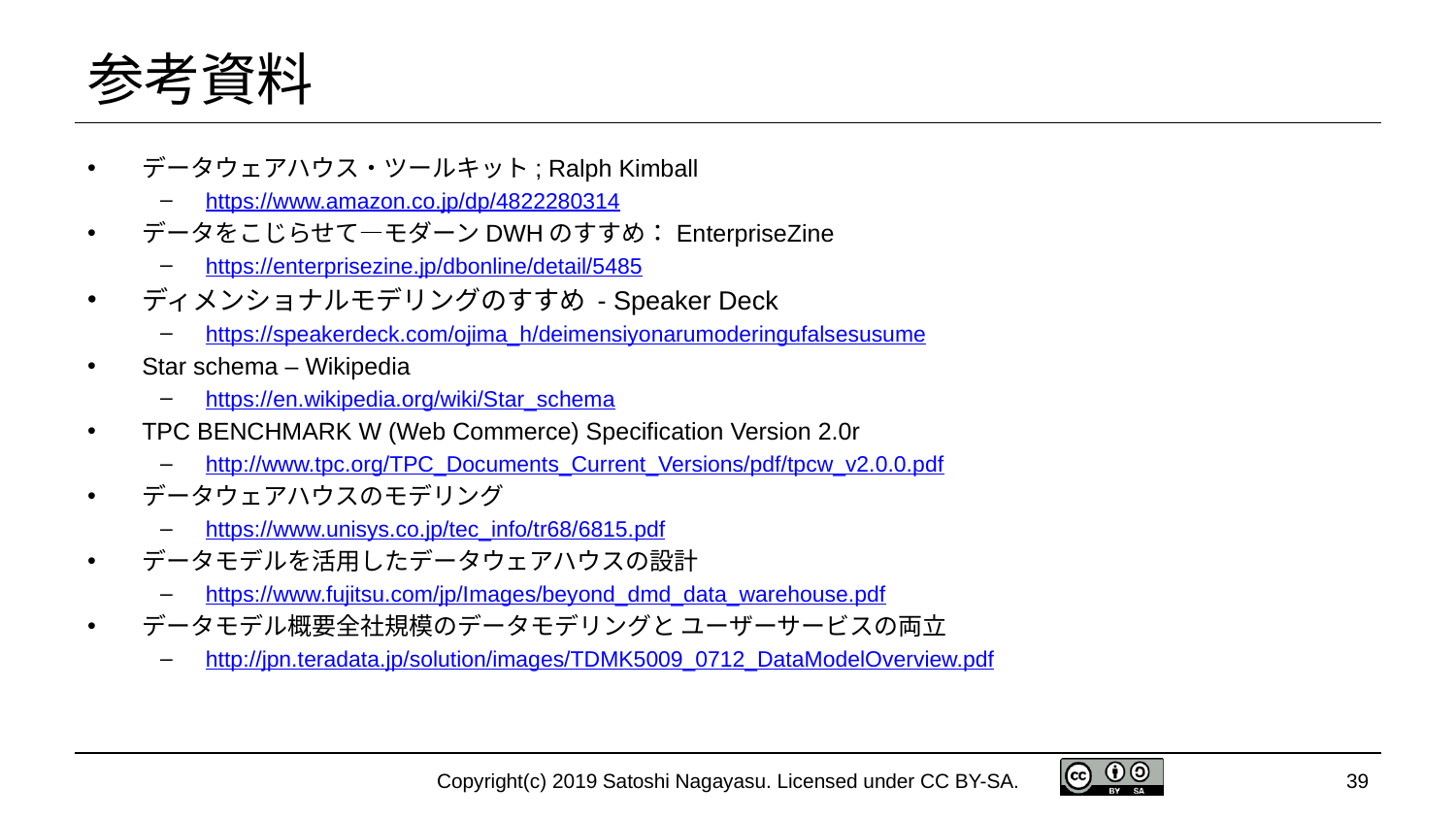

# 参考資料
データウェアハウス・ツールキット; Ralph Kimball
https://www.amazon.co.jp/dp/4822280314
データをこじらせて―モダーンDWHのすすめ：EnterpriseZine
https://enterprisezine.jp/dbonline/detail/5485
ディメンショナルモデリングのすすめ - Speaker Deck
https://speakerdeck.com/ojima_h/deimensiyonarumoderingufalsesusume
Star schema – Wikipedia
https://en.wikipedia.org/wiki/Star_schema
TPC BENCHMARK W (Web Commerce) Specification Version 2.0r
http://www.tpc.org/TPC_Documents_Current_Versions/pdf/tpcw_v2.0.0.pdf
データウェアハウスのモデリング
https://www.unisys.co.jp/tec_info/tr68/6815.pdf
データモデルを活用したデータウェアハウスの設計
https://www.fujitsu.com/jp/Images/beyond_dmd_data_warehouse.pdf
データモデル概要全社規模のデータモデリングと ユーザーサービスの両立
http://jpn.teradata.jp/solution/images/TDMK5009_0712_DataModelOverview.pdf

Copyright(c) 2019 Satoshi Nagayasu. Licensed under CC BY-SA.
39